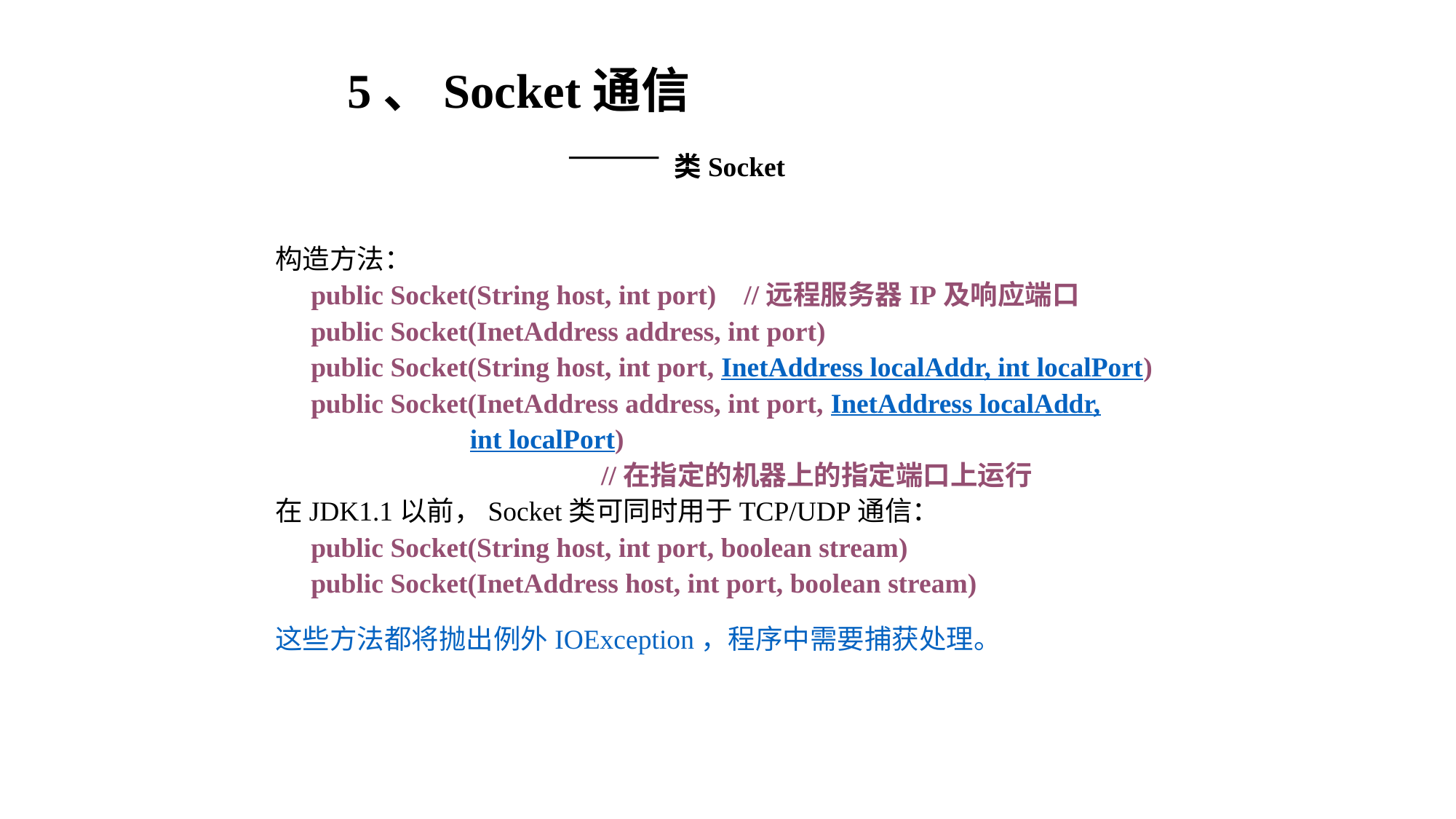

5、Socket通信
		——类Socket
  构造方法：
public Socket(String host, int port)    //远程服务器IP及响应端口
public Socket(InetAddress address, int port)
public Socket(String host, int port, InetAddress localAddr, int localPort)
public Socket(InetAddress address, int port, InetAddress localAddr,
                       int localPort)
                                          //在指定的机器上的指定端口上运行
  在JDK1.1以前，Socket类可同时用于TCP/UDP通信：
public Socket(String host, int port, boolean stream)
public Socket(InetAddress host, int port, boolean stream)

  这些方法都将抛出例外IOException，程序中需要捕获处理。